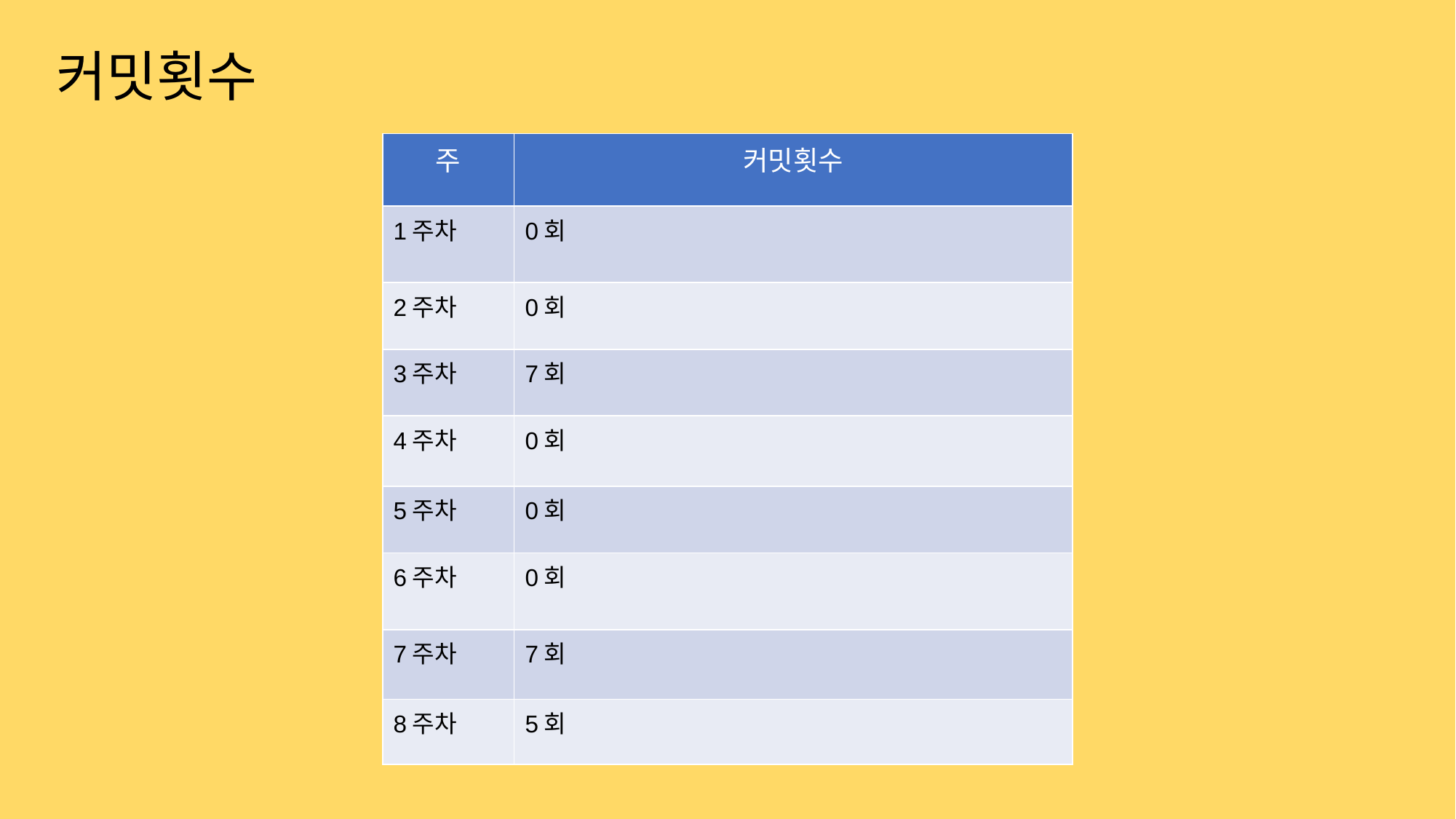

커밋횟수
| 주 | 커밋횟수 |
| --- | --- |
| 1주차 | 0회 |
| 2주차 | 0회 |
| 3주차 | 7회 |
| 4주차 | 0회 |
| 5주차 | 0회 |
| 6주차 | 0회 |
| 7주차 | 7회 |
| 8주차 | 5회 |